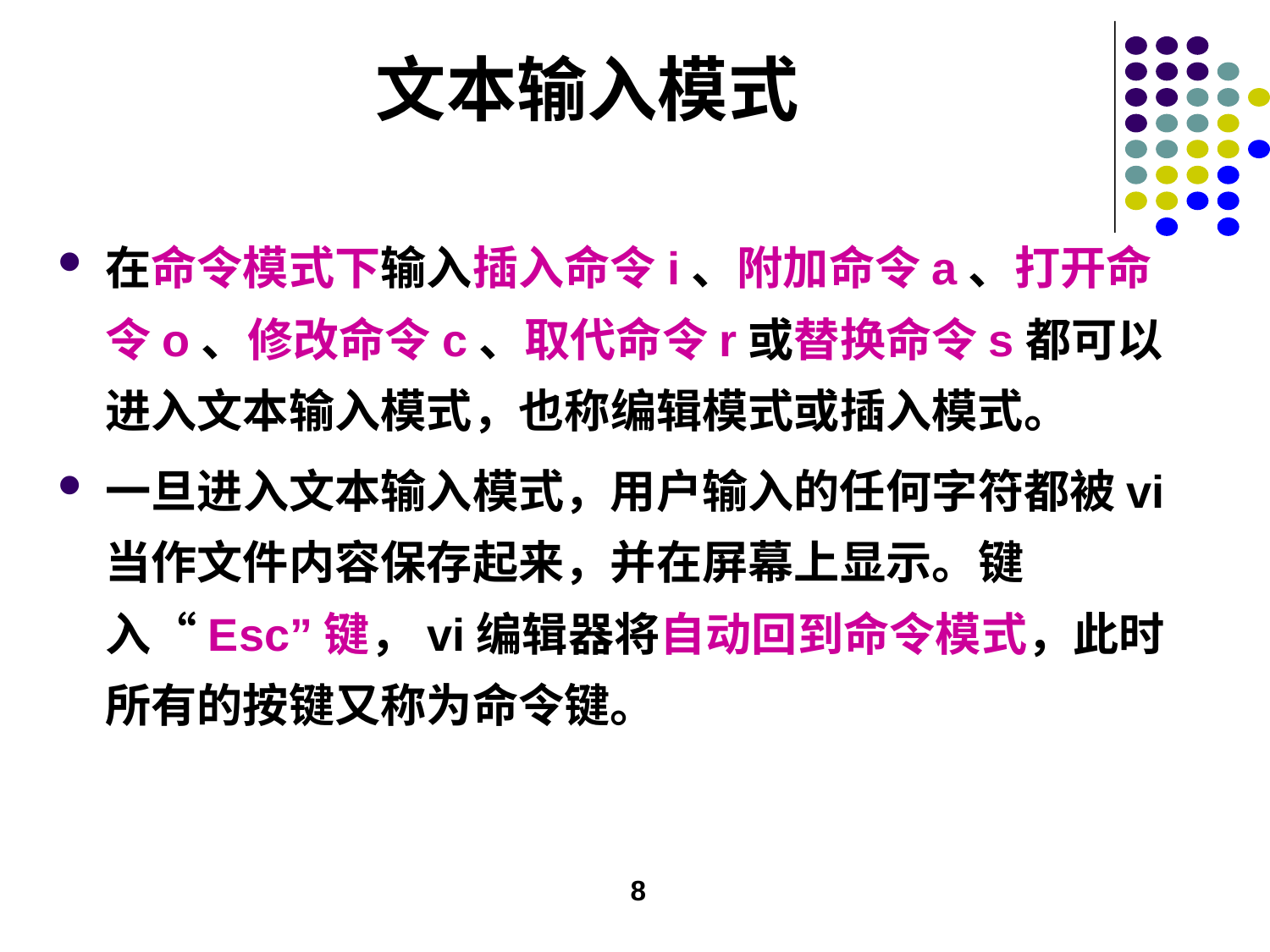

# 文本输入模式
在命令模式下输入插入命令i、附加命令a、打开命令o、修改命令c、取代命令r或替换命令s都可以进入文本输入模式，也称编辑模式或插入模式。
一旦进入文本输入模式，用户输入的任何字符都被vi当作文件内容保存起来，并在屏幕上显示。键入“Esc”键，vi编辑器将自动回到命令模式，此时所有的按键又称为命令键。
8